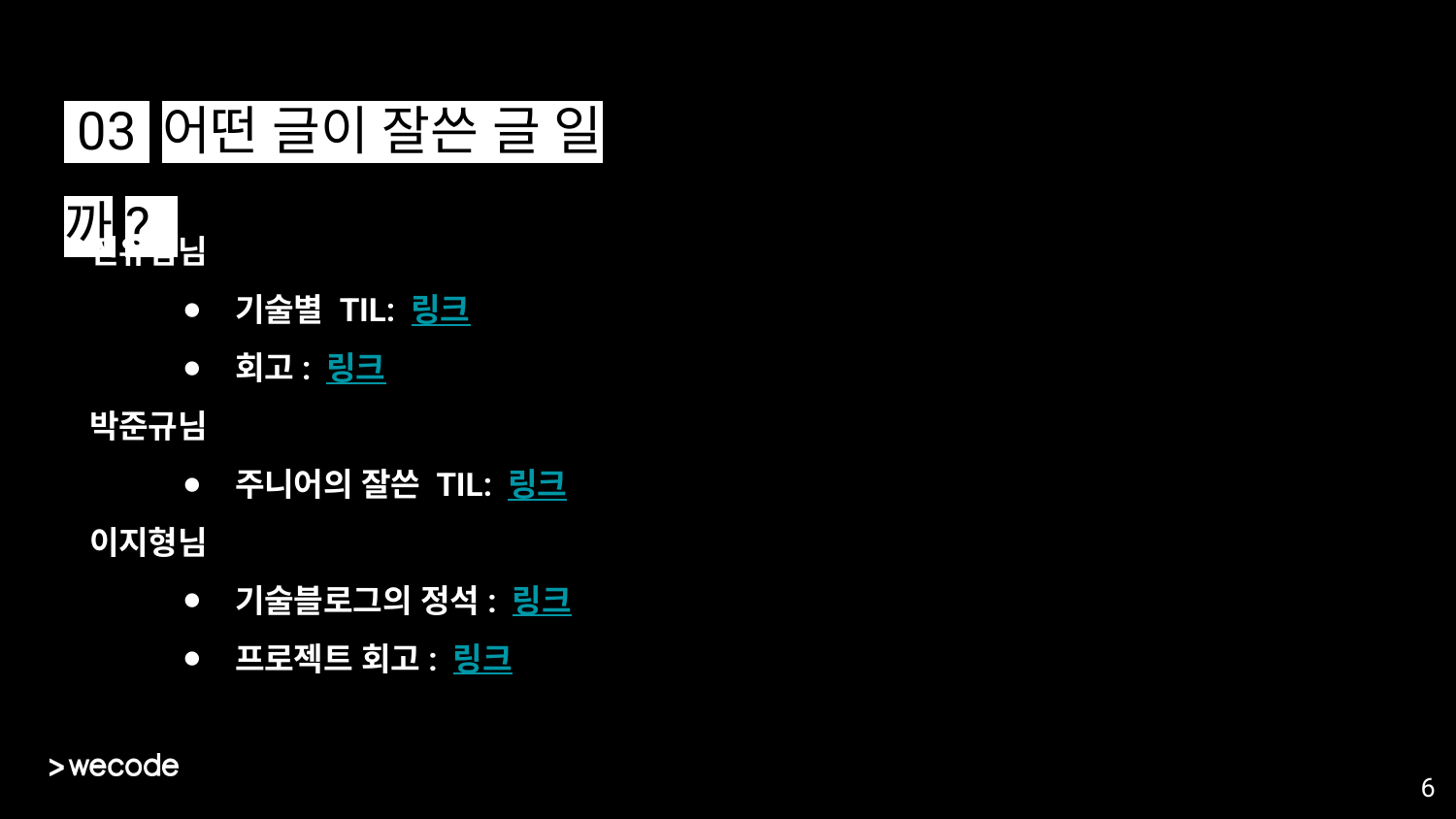

03 어떤 글이 잘쓴 글 일까?.
진유림님
기술별 TIL: 링크
회고: 링크
박준규님
주니어의 잘쓴 TIL: 링크
이지형님
기술블로그의 정석: 링크
프로젝트 회고: 링크
6